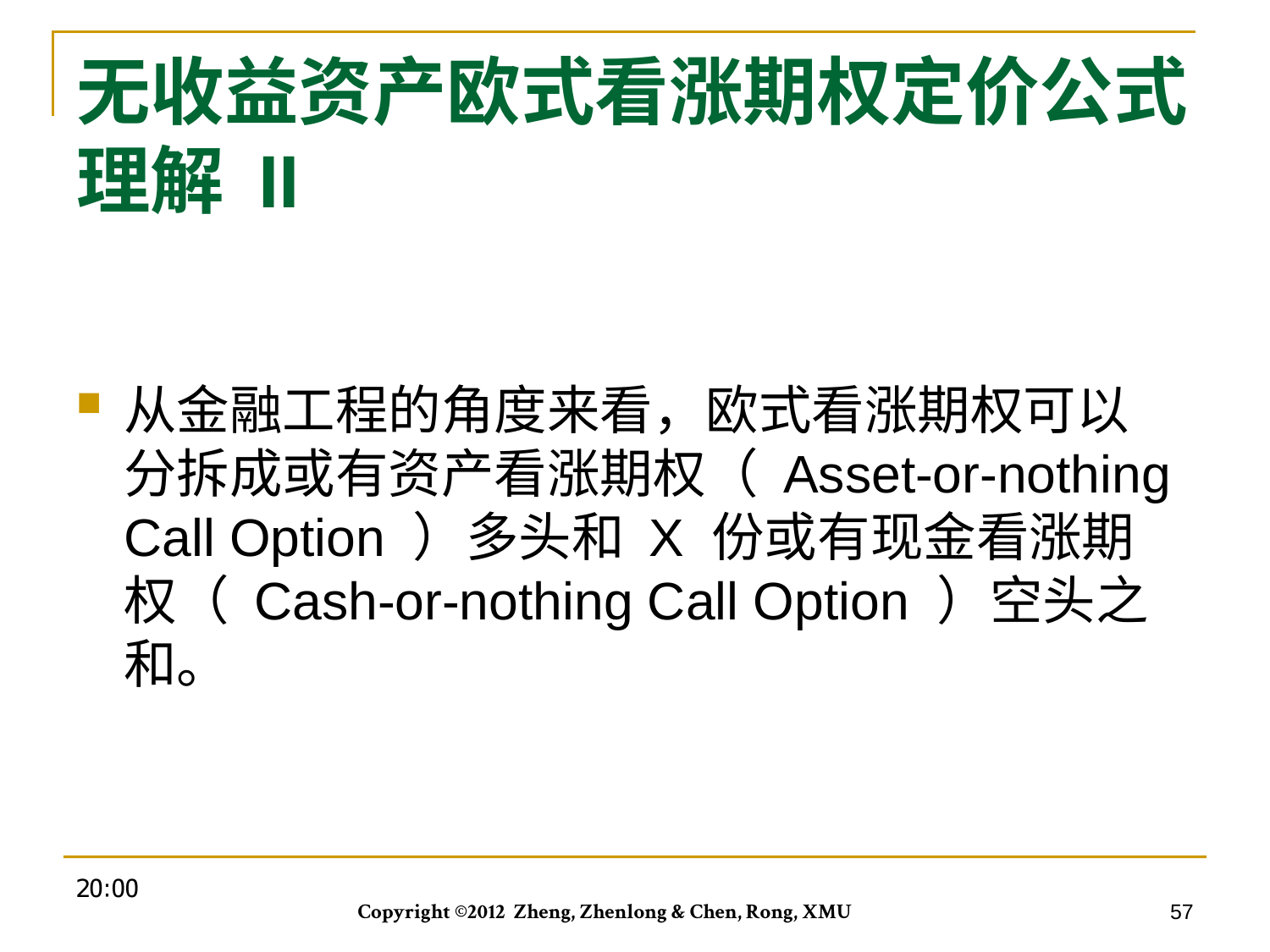

# 无收益资产欧式看涨期权定价公式理解 II

从金融工程的角度来看，欧式看涨期权可以分拆成或有资产看涨期权（ Asset-or-nothing Call Option ）多头和 X 份或有现金看涨期权（ Cash-or-nothing Call Option ）空头之和。
20:00
57
Copyright ©2012  Zheng, Zhenlong & Chen, Rong, XMU